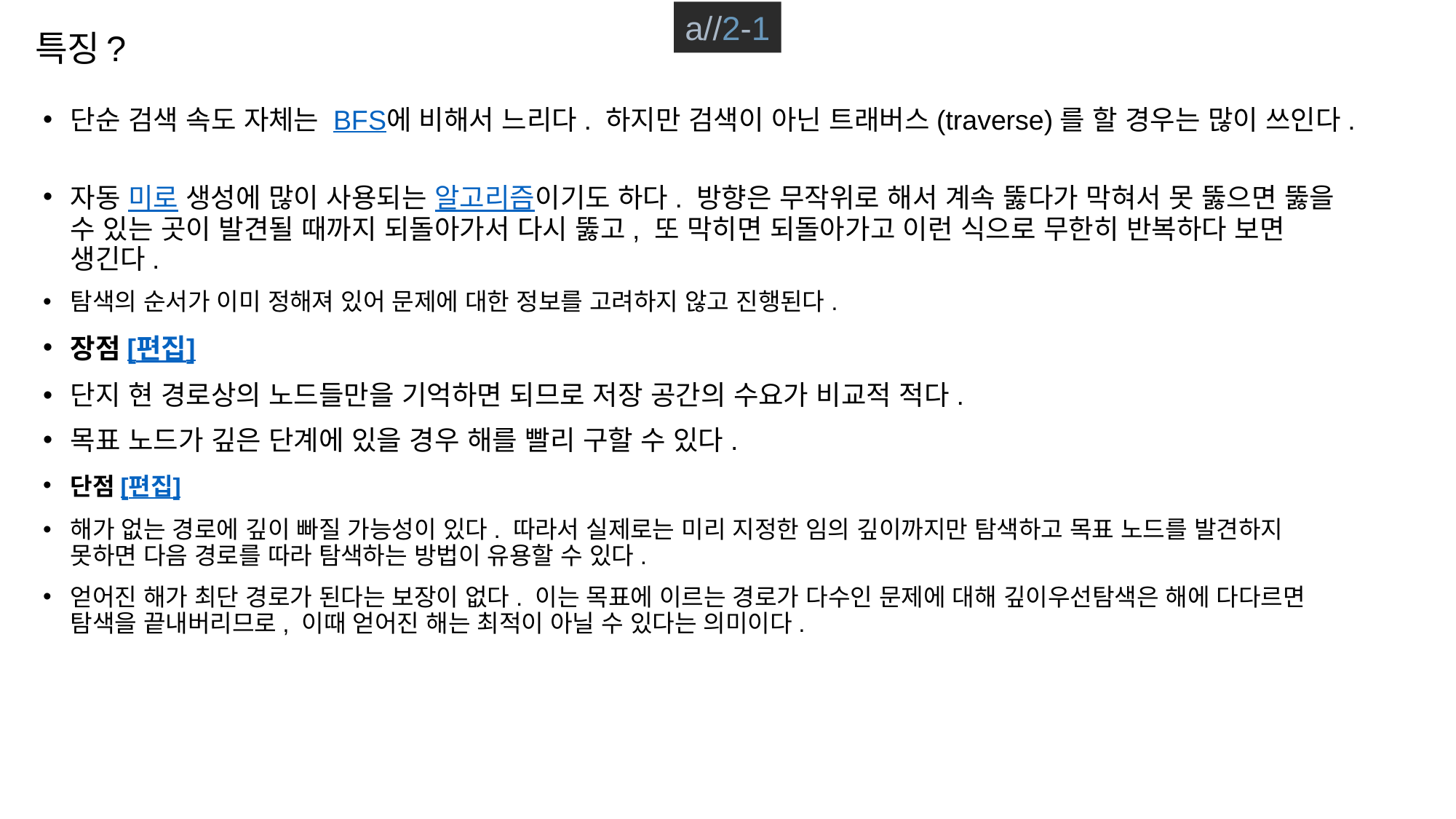

a//2-1
# 특징?
단순 검색 속도 자체는 BFS에 비해서 느리다. 하지만 검색이 아닌 트래버스(traverse)를 할 경우는 많이 쓰인다.
자동 미로 생성에 많이 사용되는 알고리즘이기도 하다. 방향은 무작위로 해서 계속 뚫다가 막혀서 못 뚫으면 뚫을 수 있는 곳이 발견될 때까지 되돌아가서 다시 뚫고, 또 막히면 되돌아가고 이런 식으로 무한히 반복하다 보면 생긴다.
탐색의 순서가 이미 정해져 있어 문제에 대한 정보를 고려하지 않고 진행된다.
장점[편집]
단지 현 경로상의 노드들만을 기억하면 되므로 저장 공간의 수요가 비교적 적다.
목표 노드가 깊은 단계에 있을 경우 해를 빨리 구할 수 있다.
단점[편집]
해가 없는 경로에 깊이 빠질 가능성이 있다. 따라서 실제로는 미리 지정한 임의 깊이까지만 탐색하고 목표 노드를 발견하지 못하면 다음 경로를 따라 탐색하는 방법이 유용할 수 있다.
얻어진 해가 최단 경로가 된다는 보장이 없다. 이는 목표에 이르는 경로가 다수인 문제에 대해 깊이우선탐색은 해에 다다르면 탐색을 끝내버리므로, 이때 얻어진 해는 최적이 아닐 수 있다는 의미이다.